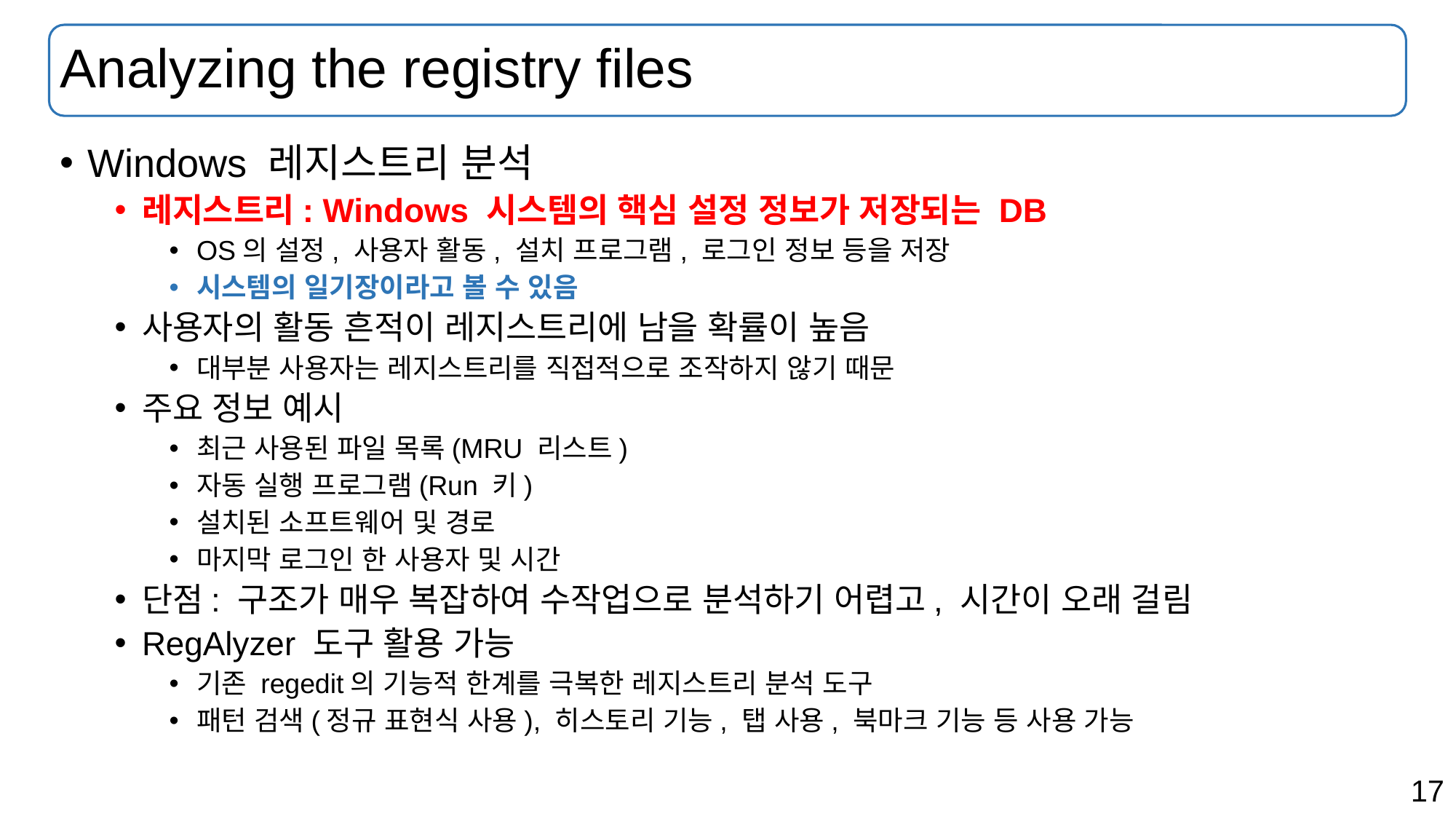

# Analyzing the registry files
Windows 레지스트리 분석
레지스트리: Windows 시스템의 핵심 설정 정보가 저장되는 DB
OS의 설정, 사용자 활동, 설치 프로그램, 로그인 정보 등을 저장
시스템의 일기장이라고 볼 수 있음
사용자의 활동 흔적이 레지스트리에 남을 확률이 높음
대부분 사용자는 레지스트리를 직접적으로 조작하지 않기 때문
주요 정보 예시
최근 사용된 파일 목록(MRU 리스트)
자동 실행 프로그램(Run 키)
설치된 소프트웨어 및 경로
마지막 로그인 한 사용자 및 시간
단점: 구조가 매우 복잡하여 수작업으로 분석하기 어렵고, 시간이 오래 걸림
RegAlyzer 도구 활용 가능
기존 regedit의 기능적 한계를 극복한 레지스트리 분석 도구
패턴 검색(정규 표현식 사용), 히스토리 기능, 탭 사용, 북마크 기능 등 사용 가능